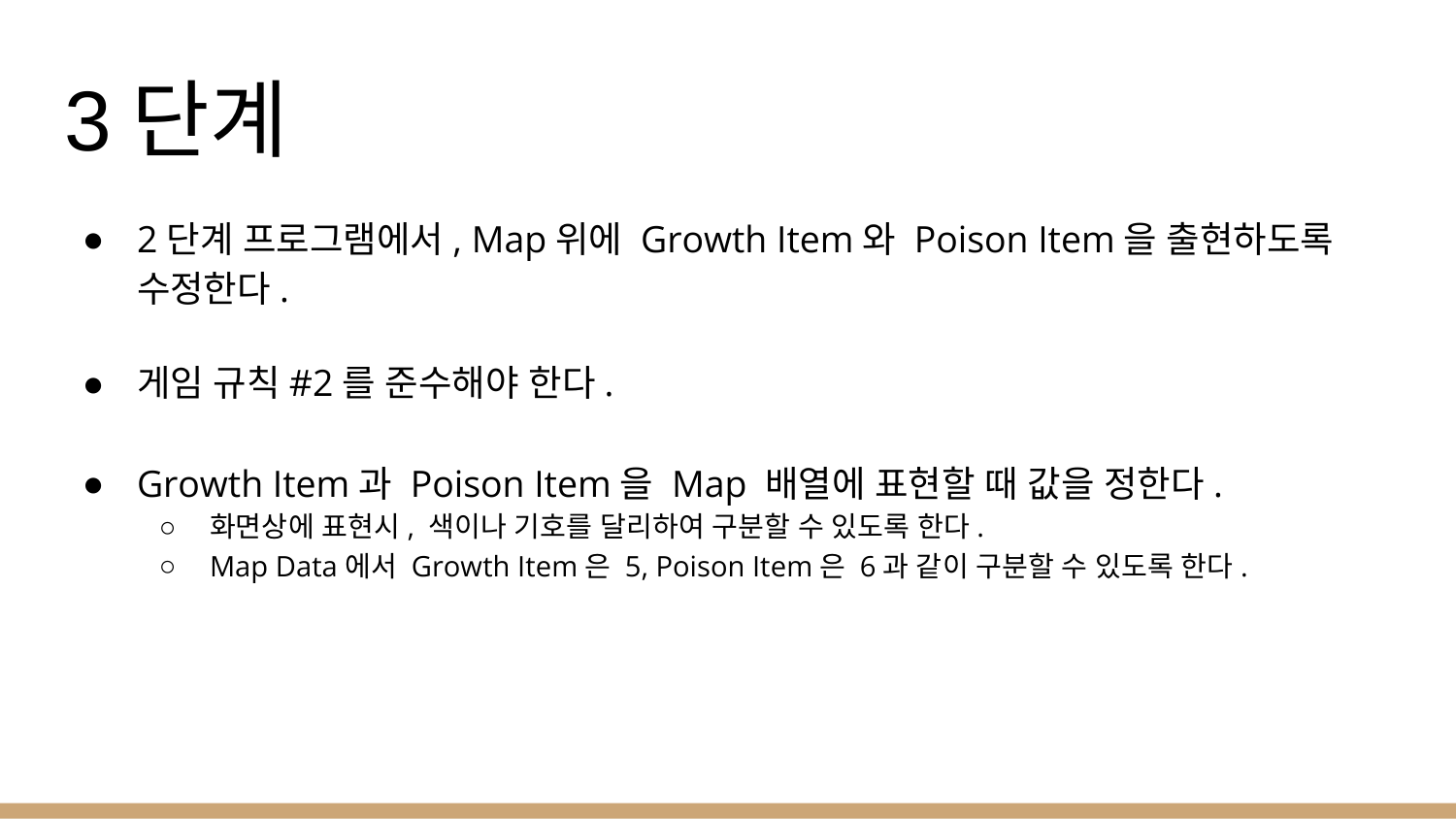

# 3단계
2단계 프로그램에서, Map위에 Growth Item와 Poison Item을 출현하도록 수정한다.
게임 규칙#2를 준수해야 한다.
Growth Item과 Poison Item을 Map 배열에 표현할 때 값을 정한다.
화면상에 표현시, 색이나 기호를 달리하여 구분할 수 있도록 한다.
Map Data에서 Growth Item은 5, Poison Item은 6과 같이 구분할 수 있도록 한다.